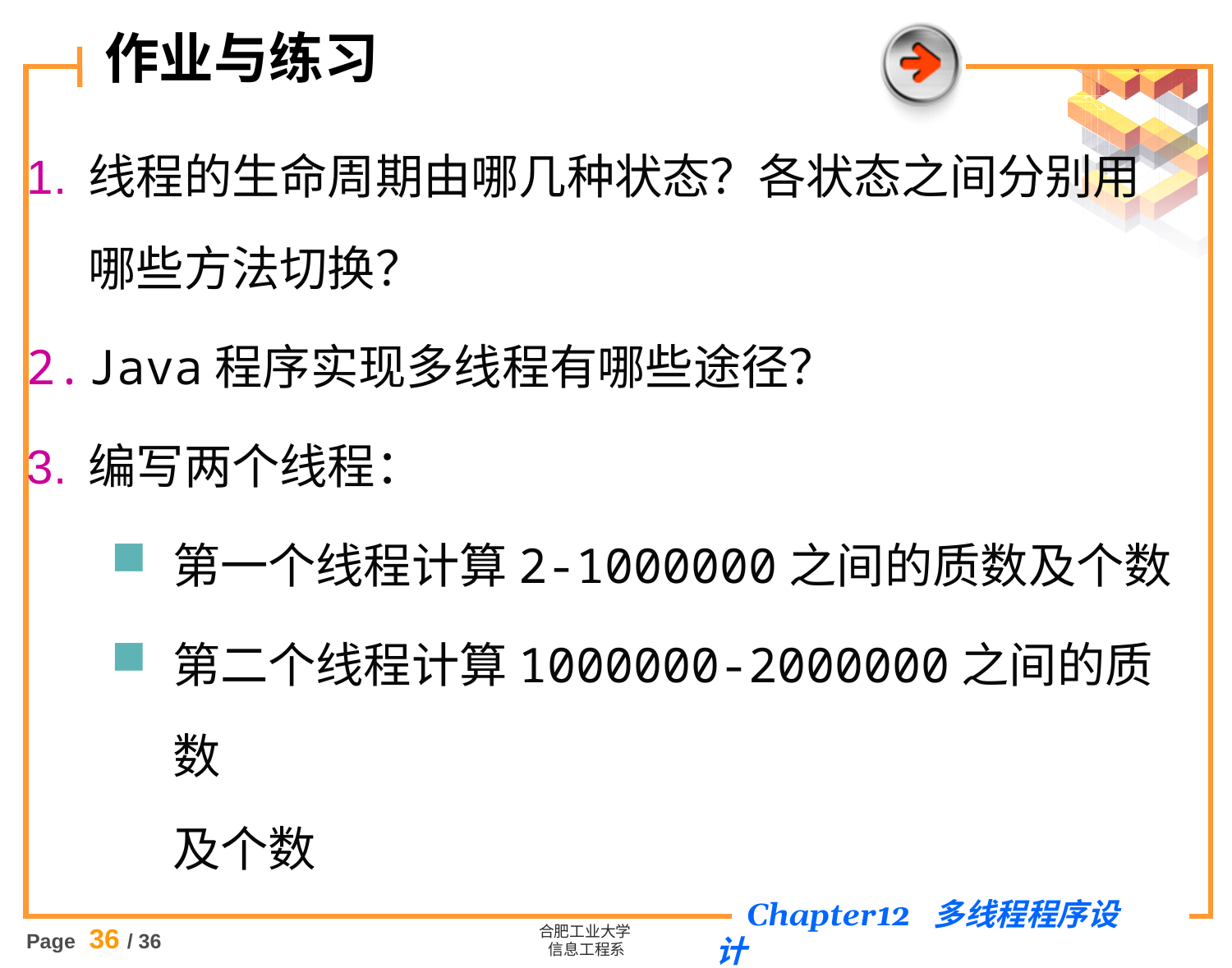

# 作业与练习
线程的生命周期由哪几种状态？各状态之间分别用哪些方法切换？
Java程序实现多线程有哪些途径？
编写两个线程：
第一个线程计算2-1000000之间的质数及个数
第二个线程计算1000000-2000000之间的质数
及个数